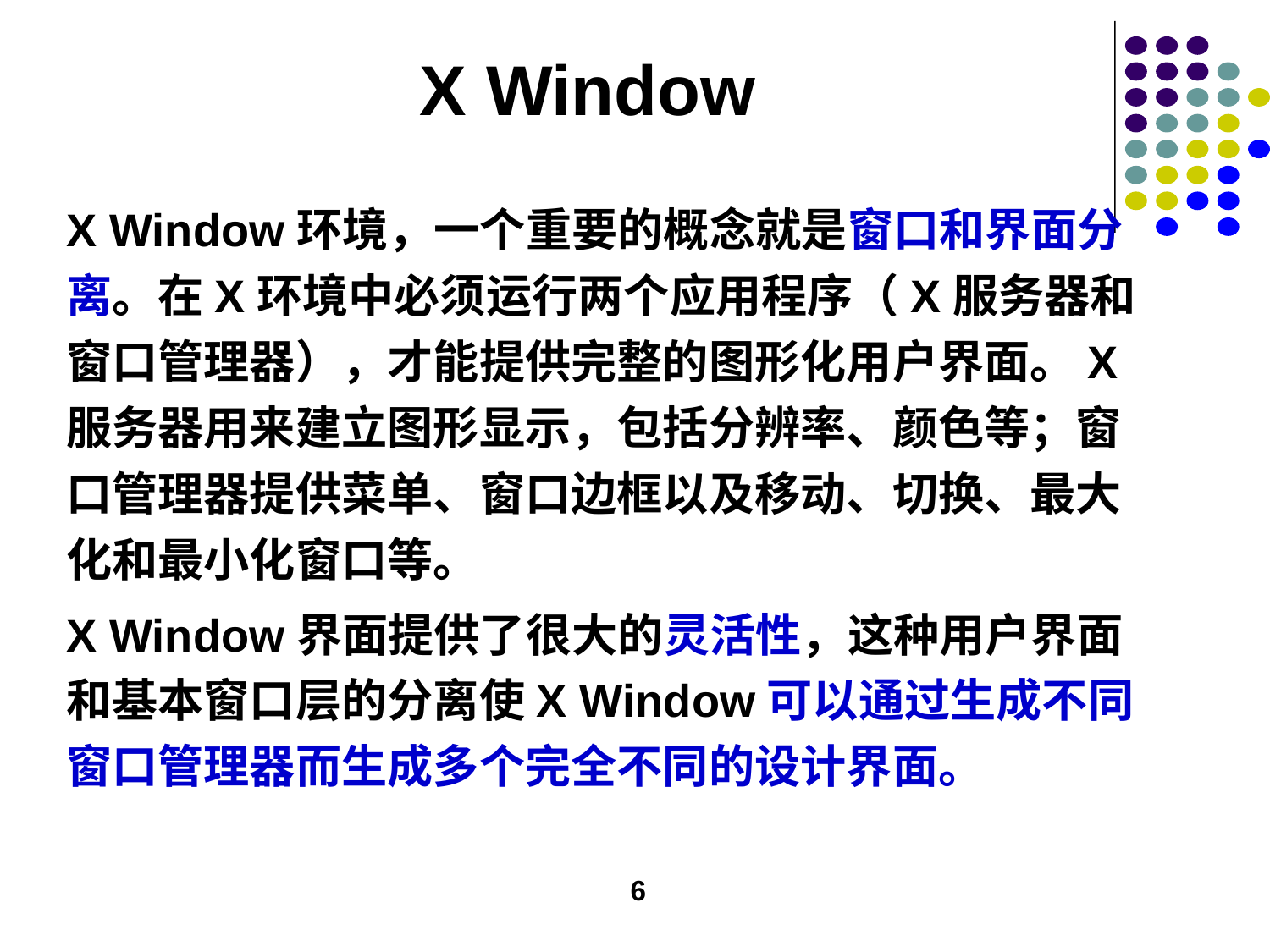

# X Window
X Window环境，一个重要的概念就是窗口和界面分离。在X环境中必须运行两个应用程序（X服务器和窗口管理器），才能提供完整的图形化用户界面。X服务器用来建立图形显示，包括分辨率、颜色等；窗口管理器提供菜单、窗口边框以及移动、切换、最大化和最小化窗口等。
X Window界面提供了很大的灵活性，这种用户界面和基本窗口层的分离使X Window可以通过生成不同窗口管理器而生成多个完全不同的设计界面。

6